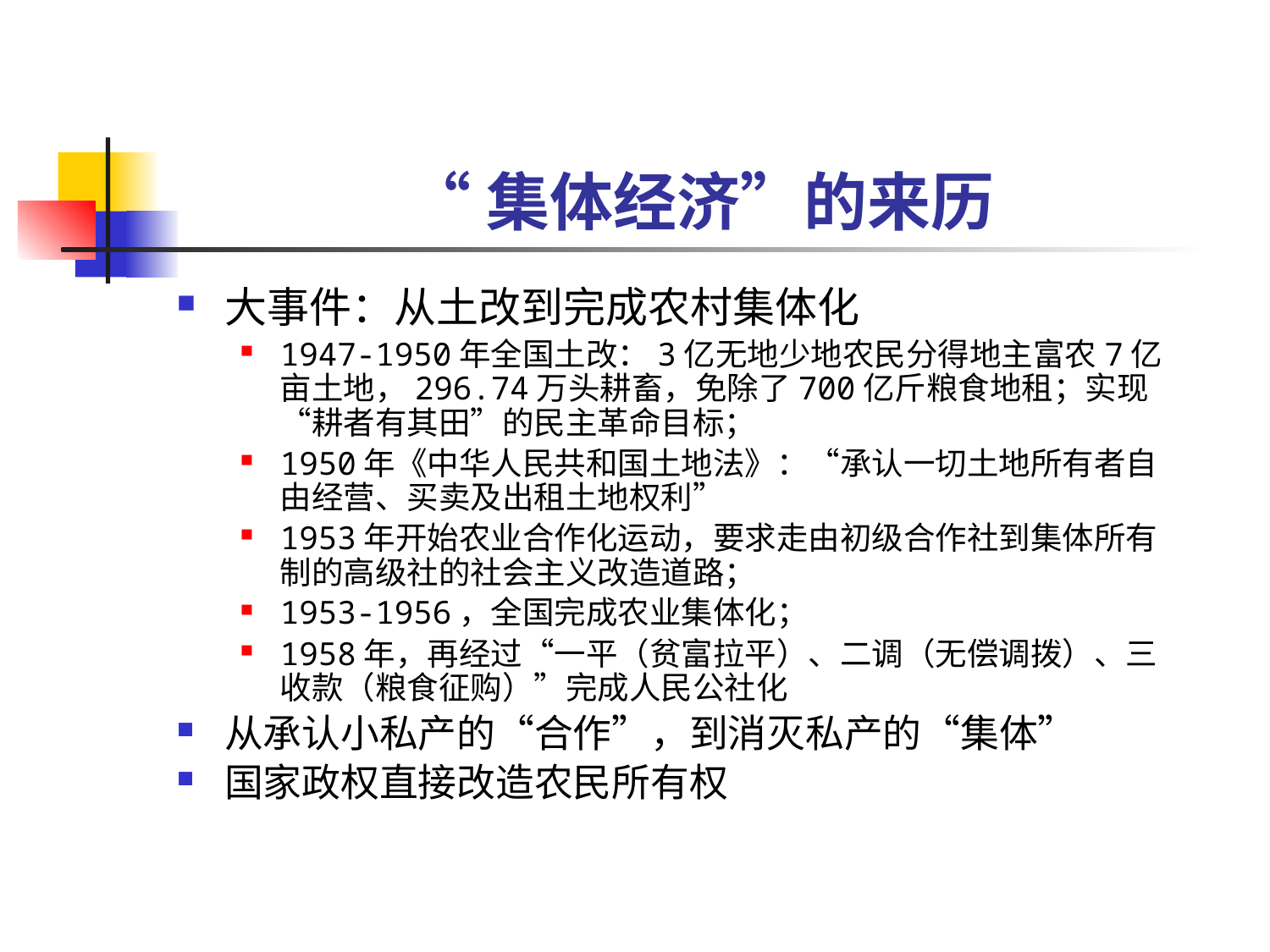

# “集体经济”的来历
大事件：从土改到完成农村集体化
1947-1950年全国土改：3亿无地少地农民分得地主富农7亿亩土地，296.74万头耕畜，免除了700亿斤粮食地租；实现“耕者有其田”的民主革命目标；
1950年《中华人民共和国土地法》：“承认一切土地所有者自由经营、买卖及出租土地权利”
1953年开始农业合作化运动，要求走由初级合作社到集体所有制的高级社的社会主义改造道路；
1953-1956，全国完成农业集体化；
1958年，再经过“一平（贫富拉平）、二调（无偿调拨）、三收款（粮食征购）”完成人民公社化
从承认小私产的“合作”，到消灭私产的“集体”
国家政权直接改造农民所有权